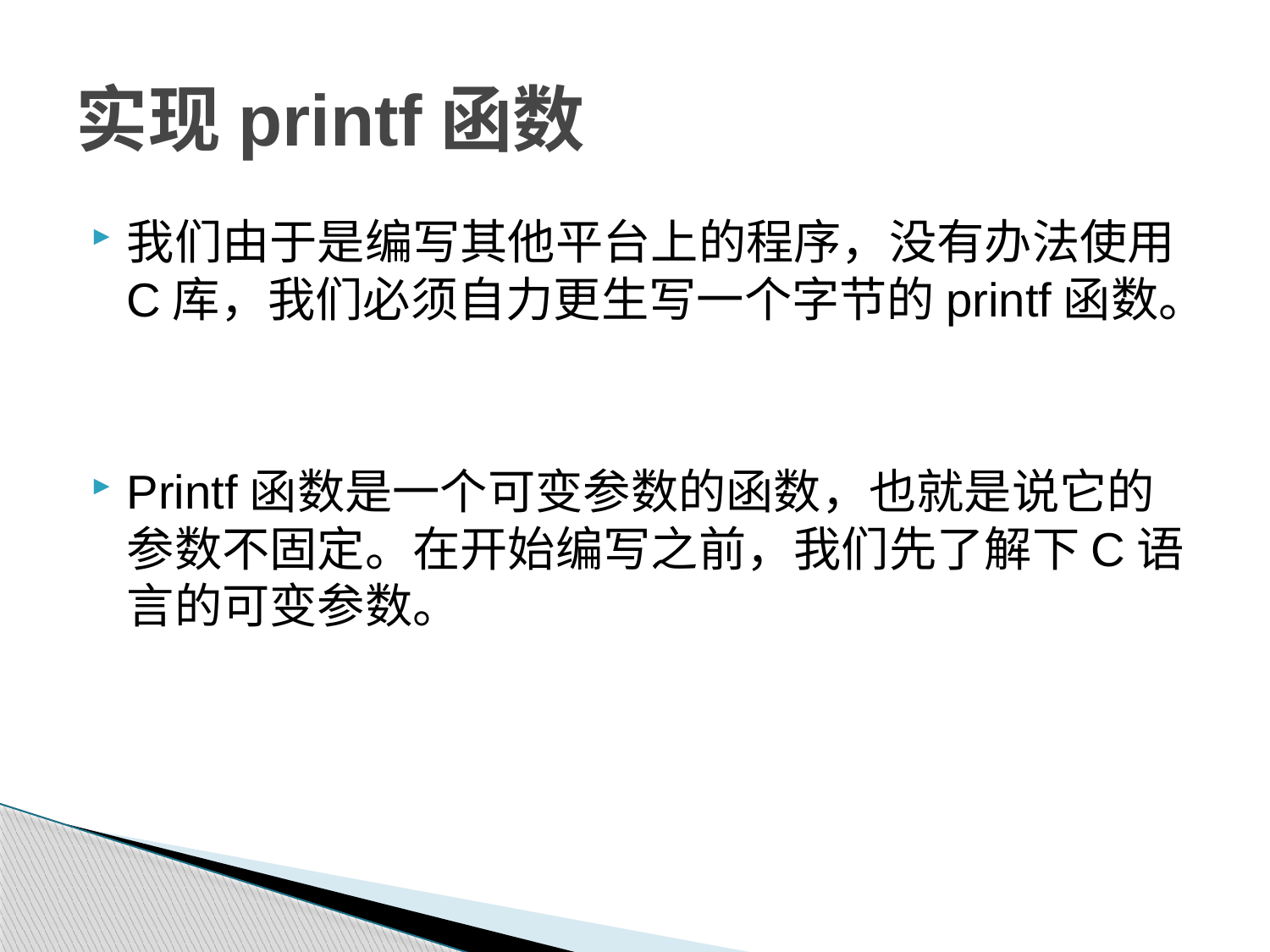

# 实现printf函数
我们由于是编写其他平台上的程序，没有办法使用C库，我们必须自力更生写一个字节的printf函数。

Printf函数是一个可变参数的函数，也就是说它的参数不固定。在开始编写之前，我们先了解下C语言的可变参数。